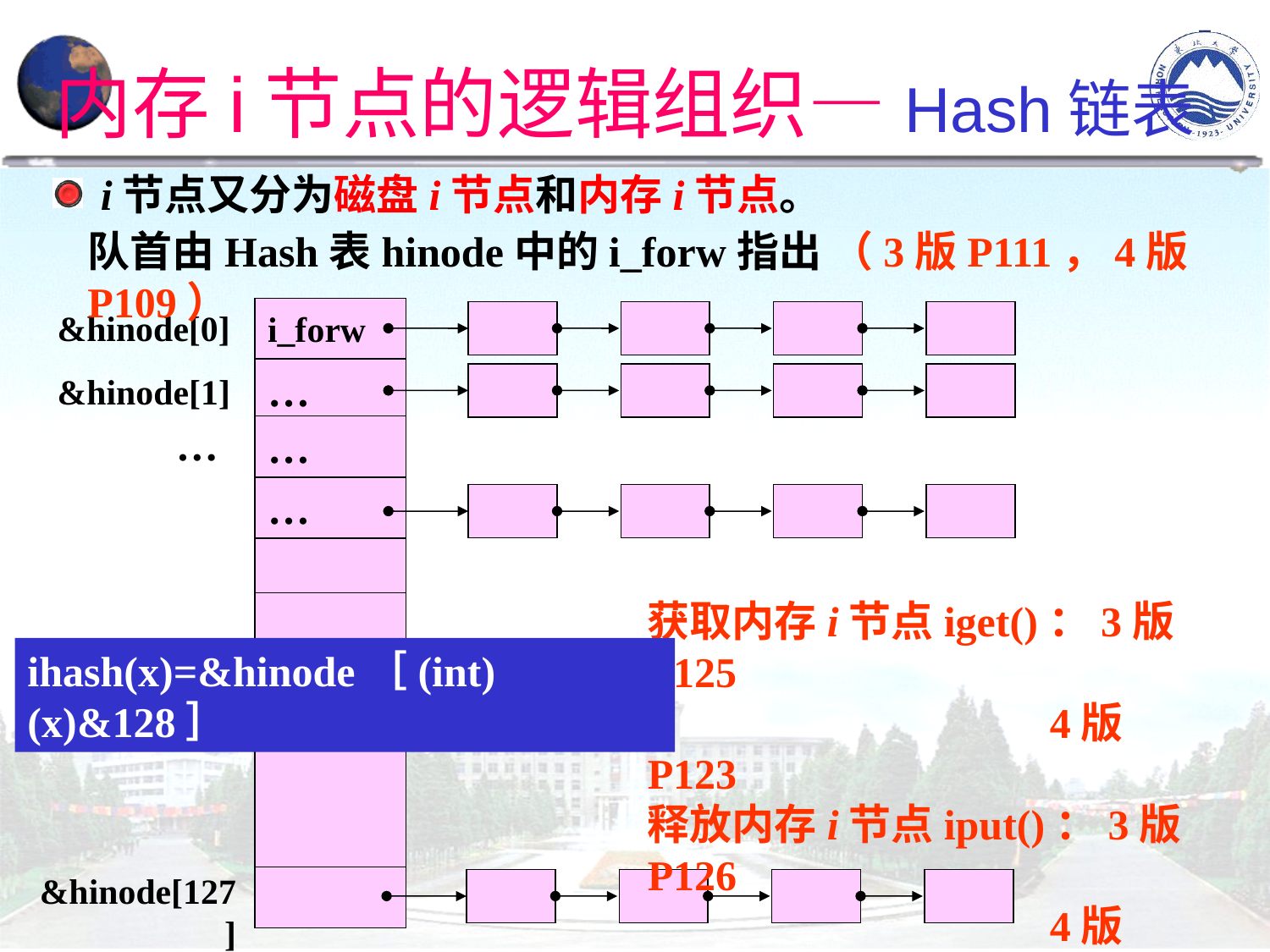

内存i节点的逻辑组织—Hash链表
i节点又分为磁盘i节点和内存i节点。
队首由Hash表hinode中的i_forw指出 （3版P111，4版P109）
i_forw
…
…
…

&hinode[0]
&hinode[1]
…
获取内存i节点iget()：3版P125
                                      4版P123
释放内存i节点iput()：3版P126
                                      4版P124
ihash(x)=&hinode［(int)(x)&128］
.
.
.
.
.
.
&hinode[127]